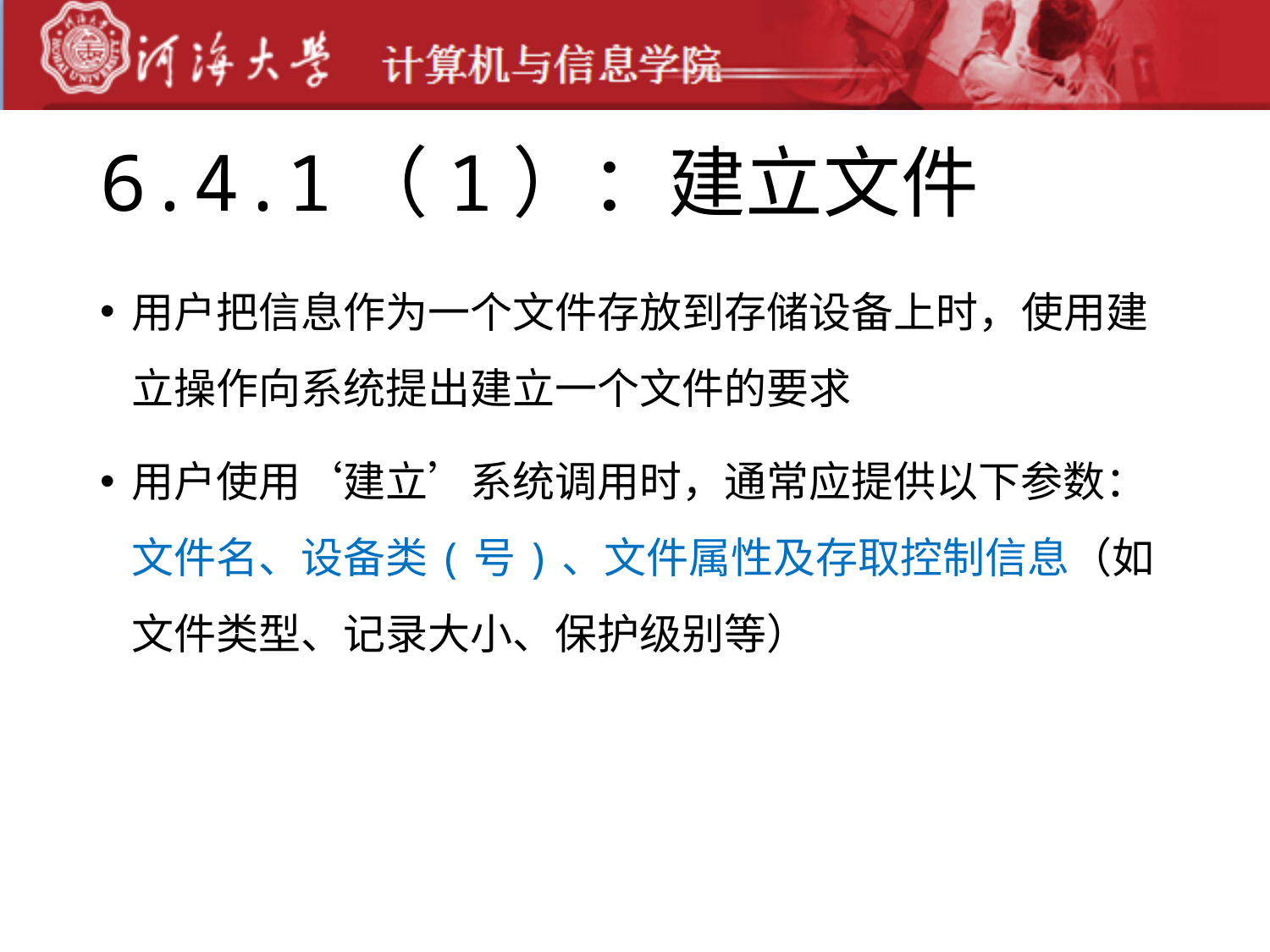

# 6.4.1（1）：建立文件
用户把信息作为一个文件存放到存储设备上时，使用建立操作向系统提出建立一个文件的要求
用户使用‘建立’系统调用时，通常应提供以下参数：文件名、设备类(号)、文件属性及存取控制信息（如文件类型、记录大小、保护级别等）